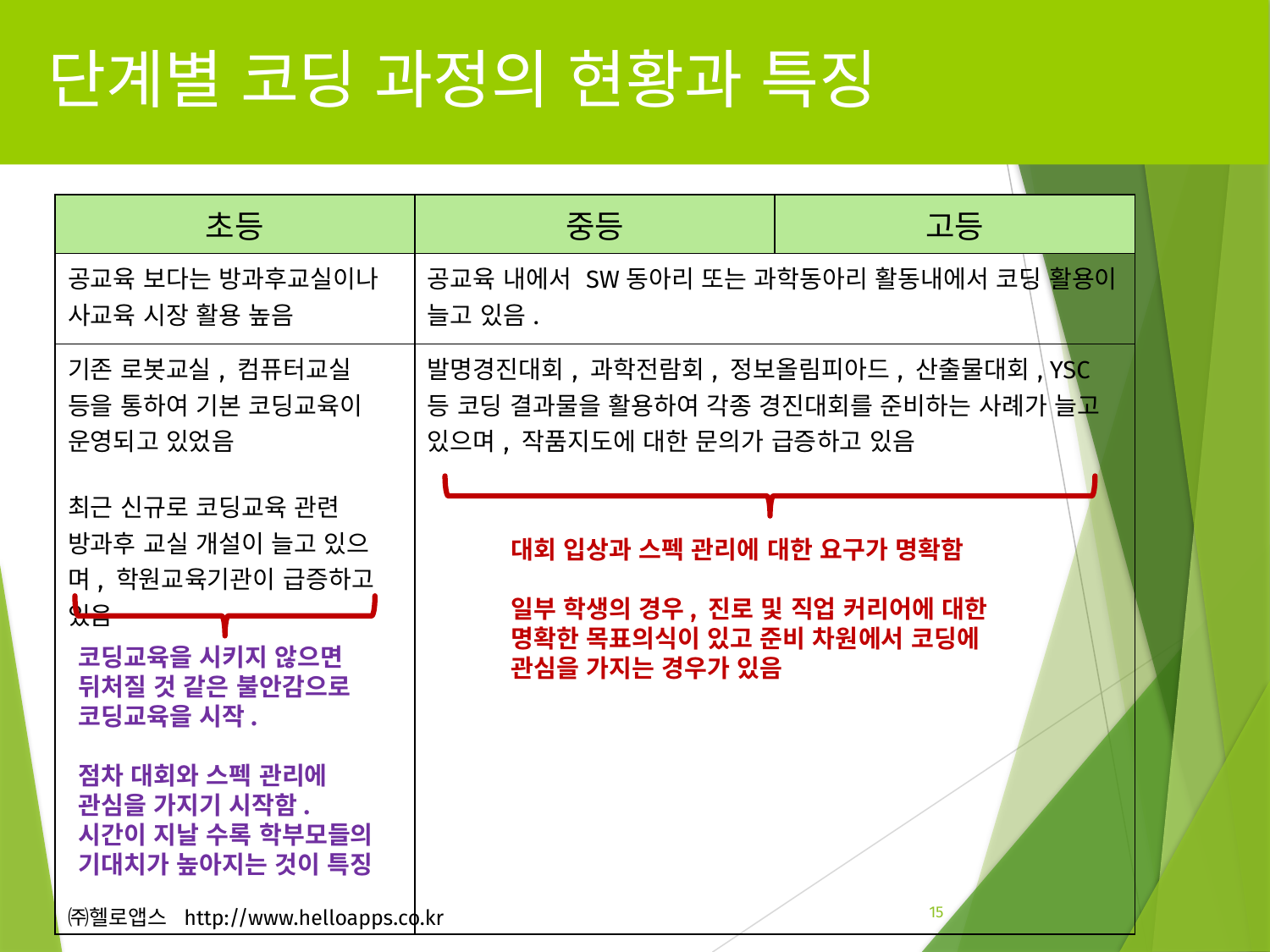

# 단계별 코딩 과정의 현황과 특징

| 초등 | 중등 | 고등 |
| --- | --- | --- |
| 공교육 보다는 방과후교실이나 사교육 시장 활용 높음 | 공교육 내에서 SW동아리 또는 과학동아리 활동내에서 코딩 활용이 늘고 있음. |  |
| 기존 로봇교실, 컴퓨터교실 등을 통하여 기본 코딩교육이 운영되고 있었음 최근 신규로 코딩교육 관련 방과후 교실 개설이 늘고 있으며, 학원교육기관이 급증하고 있음 | 발명경진대회, 과학전람회, 정보올림피아드, 산출물대회, YSC 등 코딩 결과물을 활용하여 각종 경진대회를 준비하는 사례가 늘고 있으며, 작품지도에 대한 문의가 급증하고 있음 |  |

대회 입상과 스펙 관리에 대한 요구가 명확함

일부 학생의 경우, 진로 및 직업 커리어에 대한
명확한 목표의식이 있고 준비 차원에서 코딩에
관심을 가지는 경우가 있음
코딩교육을 시키지 않으면
뒤처질 것 같은 불안감으로
코딩교육을 시작.

점차 대회와 스펙 관리에
관심을 가지기 시작함.
시간이 지날 수록 학부모들의
기대치가 높아지는 것이 특징
15